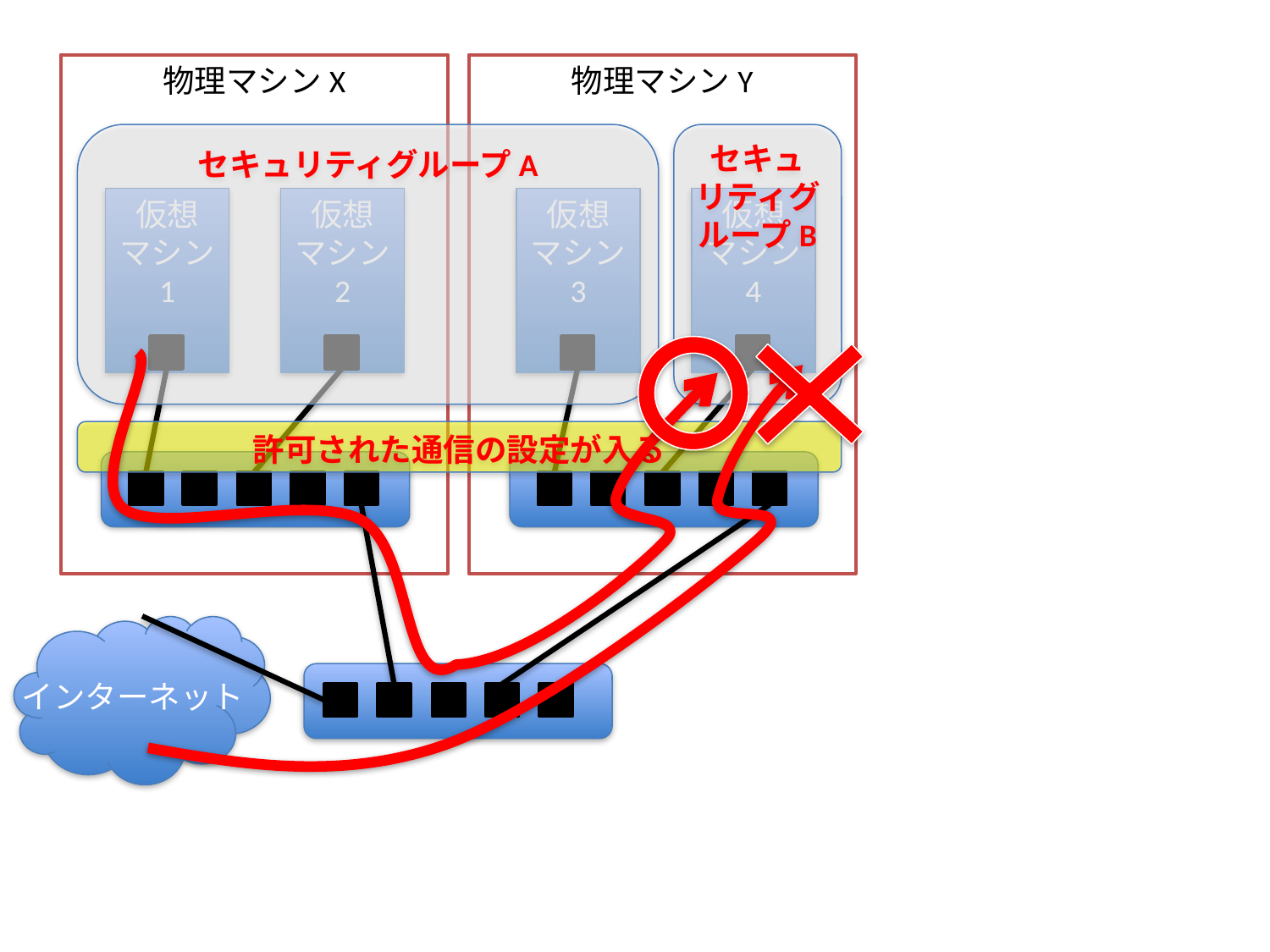

物理マシンX
物理マシンY
セキュリティグループA
セキュリティグループB
仮想
マシン
1

仮想
マシン
2

仮想
マシン
3

仮想
マシン
4

許可された通信の設定が入る

インターネット